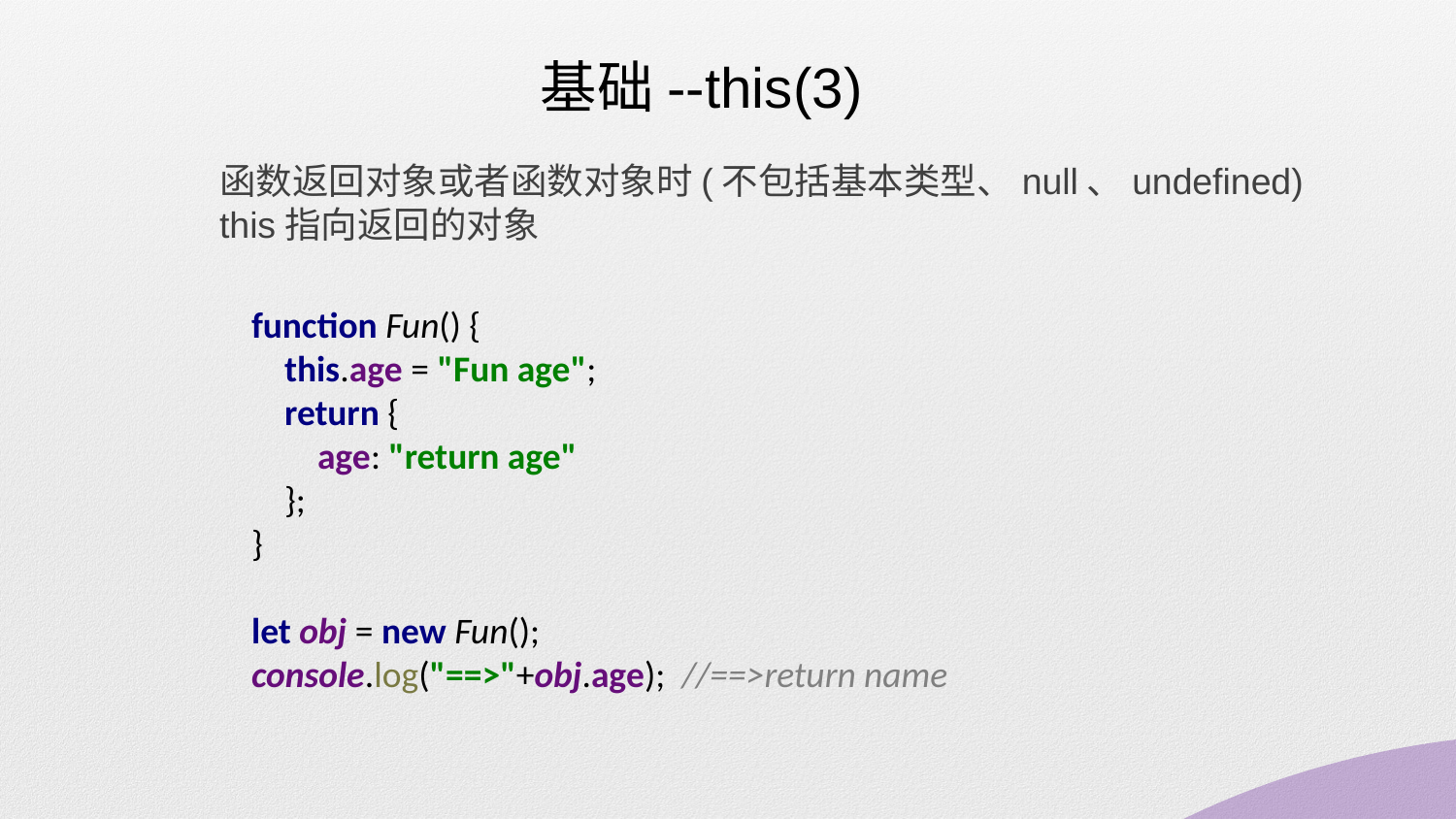

基础--this(3)
函数返回对象或者函数对象时(不包括基本类型、null、undefined)
this指向返回的对象

function Fun() {
    this.age = "Fun age";
    return {
        age: "return age"
    };
}
let obj = new Fun();
console.log("==>"+obj.age);  //==>return name